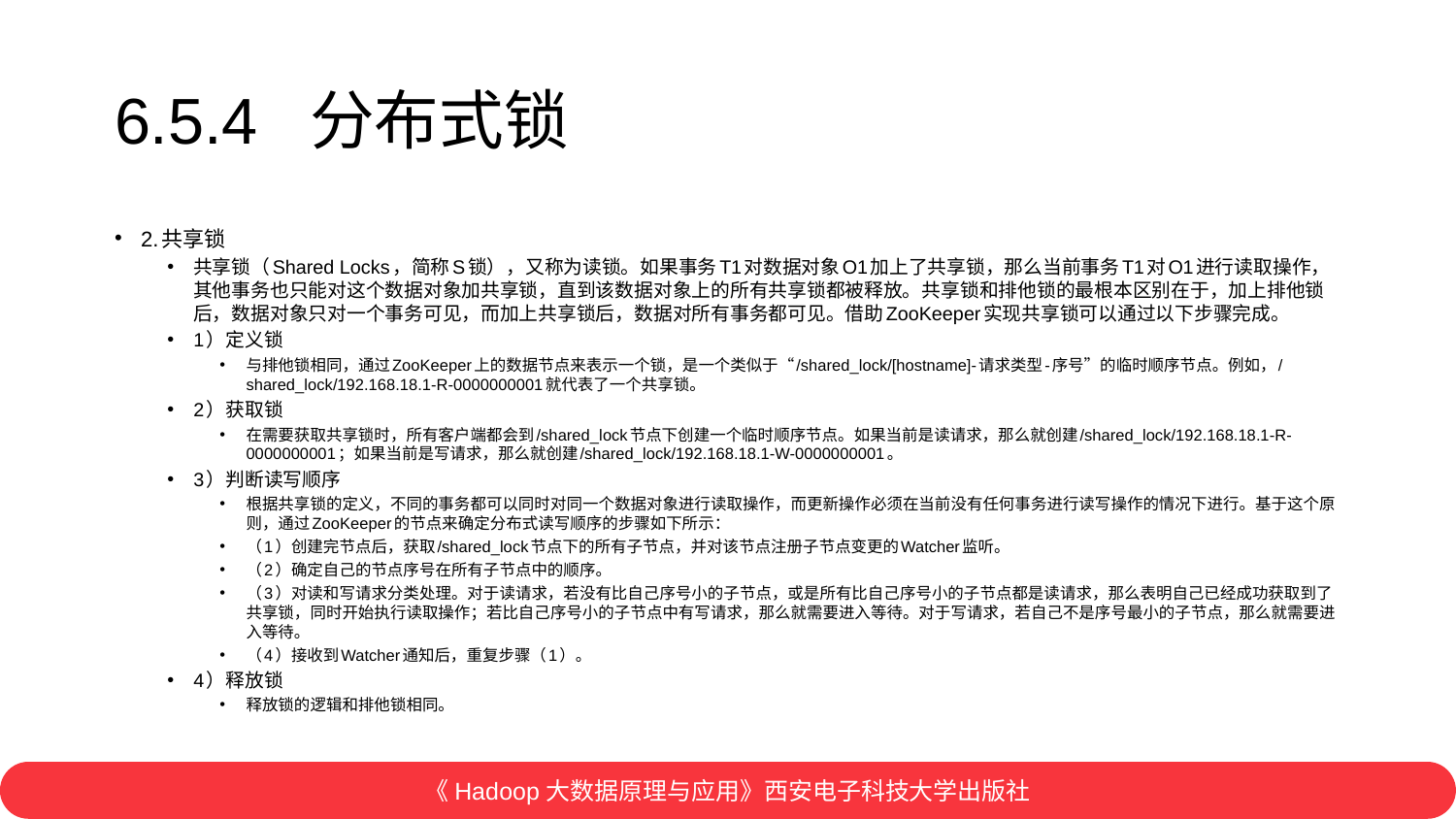

# 6.5.4  分布式锁
2.共享锁
共享锁（Shared Locks，简称S锁），又称为读锁。如果事务T1对数据对象O1加上了共享锁，那么当前事务T1对O1进行读取操作，其他事务也只能对这个数据对象加共享锁，直到该数据对象上的所有共享锁都被释放。共享锁和排他锁的最根本区别在于，加上排他锁后，数据对象只对一个事务可见，而加上共享锁后，数据对所有事务都可见。借助ZooKeeper实现共享锁可以通过以下步骤完成。
1）定义锁
与排他锁相同，通过ZooKeeper上的数据节点来表示一个锁，是一个类似于“/shared_lock/[hostname]-请求类型-序号”的临时顺序节点。例如，/shared_lock/192.168.18.1-R-0000000001就代表了一个共享锁。
2）获取锁
在需要获取共享锁时，所有客户端都会到/shared_lock节点下创建一个临时顺序节点。如果当前是读请求，那么就创建/shared_lock/192.168.18.1-R-0000000001；如果当前是写请求，那么就创建/shared_lock/192.168.18.1-W-0000000001。
3）判断读写顺序
根据共享锁的定义，不同的事务都可以同时对同一个数据对象进行读取操作，而更新操作必须在当前没有任何事务进行读写操作的情况下进行。基于这个原则，通过ZooKeeper的节点来确定分布式读写顺序的步骤如下所示：
（1）创建完节点后，获取/shared_lock节点下的所有子节点，并对该节点注册子节点变更的Watcher监听。
（2）确定自己的节点序号在所有子节点中的顺序。
（3）对读和写请求分类处理。对于读请求，若没有比自己序号小的子节点，或是所有比自己序号小的子节点都是读请求，那么表明自己已经成功获取到了共享锁，同时开始执行读取操作；若比自己序号小的子节点中有写请求，那么就需要进入等待。对于写请求，若自己不是序号最小的子节点，那么就需要进入等待。
（4）接收到Watcher通知后，重复步骤（1）。
4）释放锁
释放锁的逻辑和排他锁相同。